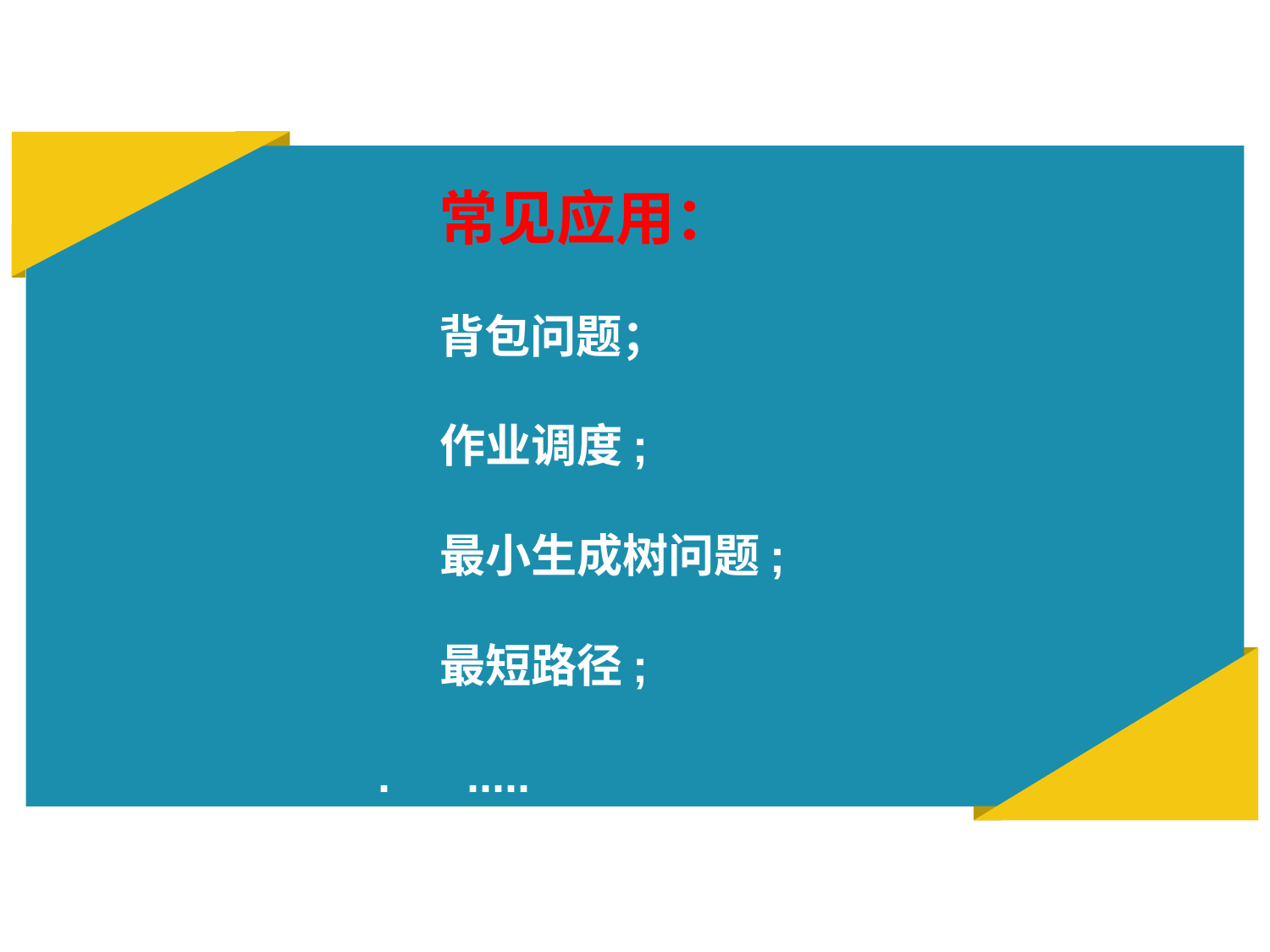

常见应用：
        背包问题；
     作业调度;
     最小生成树问题;
     最短路径;
.      .....